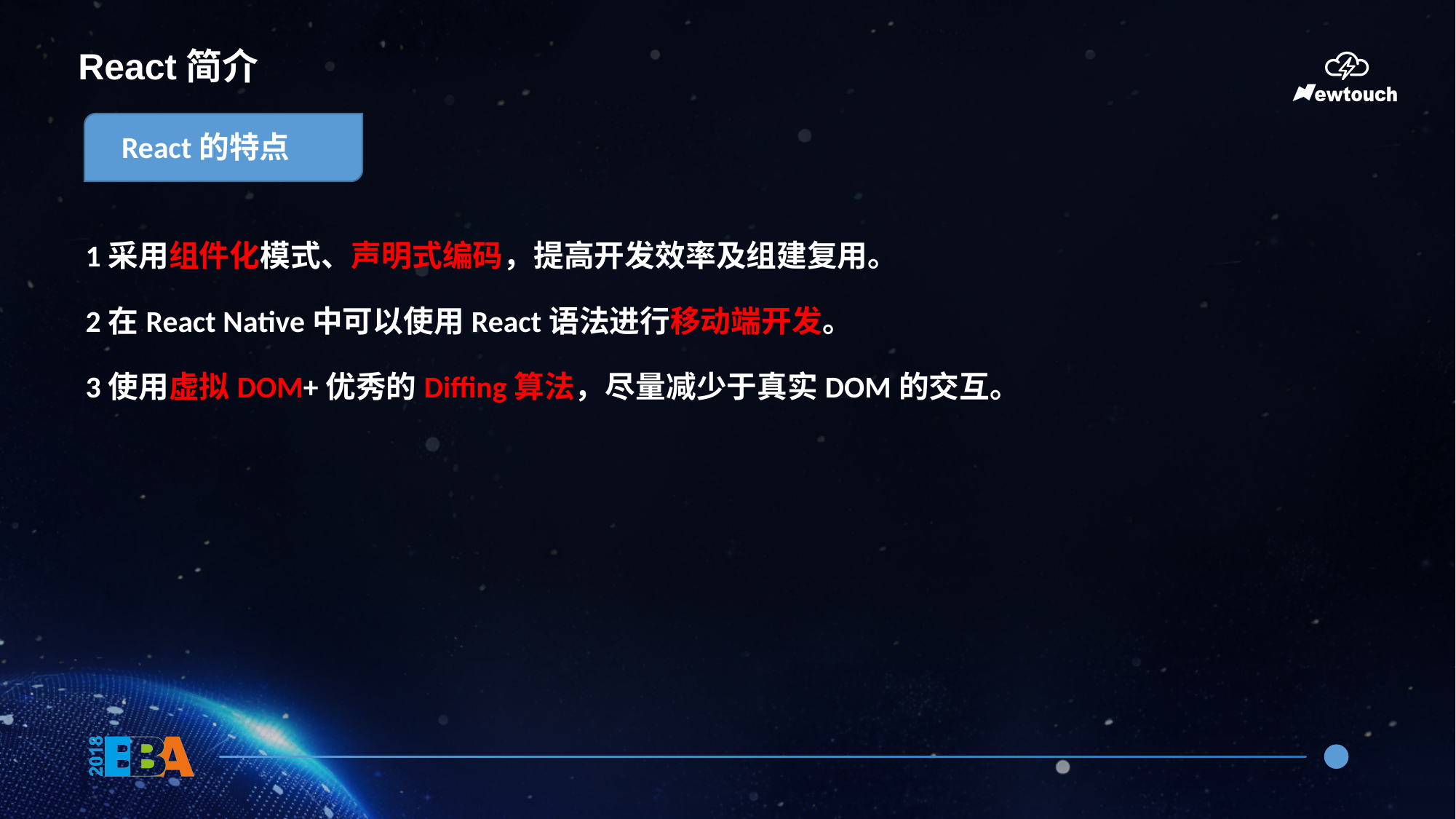

React简介

React的特点
1采用组件化模式、声明式编码，提高开发效率及组建复用。
2在React Native中可以使用React语法进行移动端开发。
3使用虚拟DOM+优秀的Diffing算法，尽量减少于真实DOM的交互。